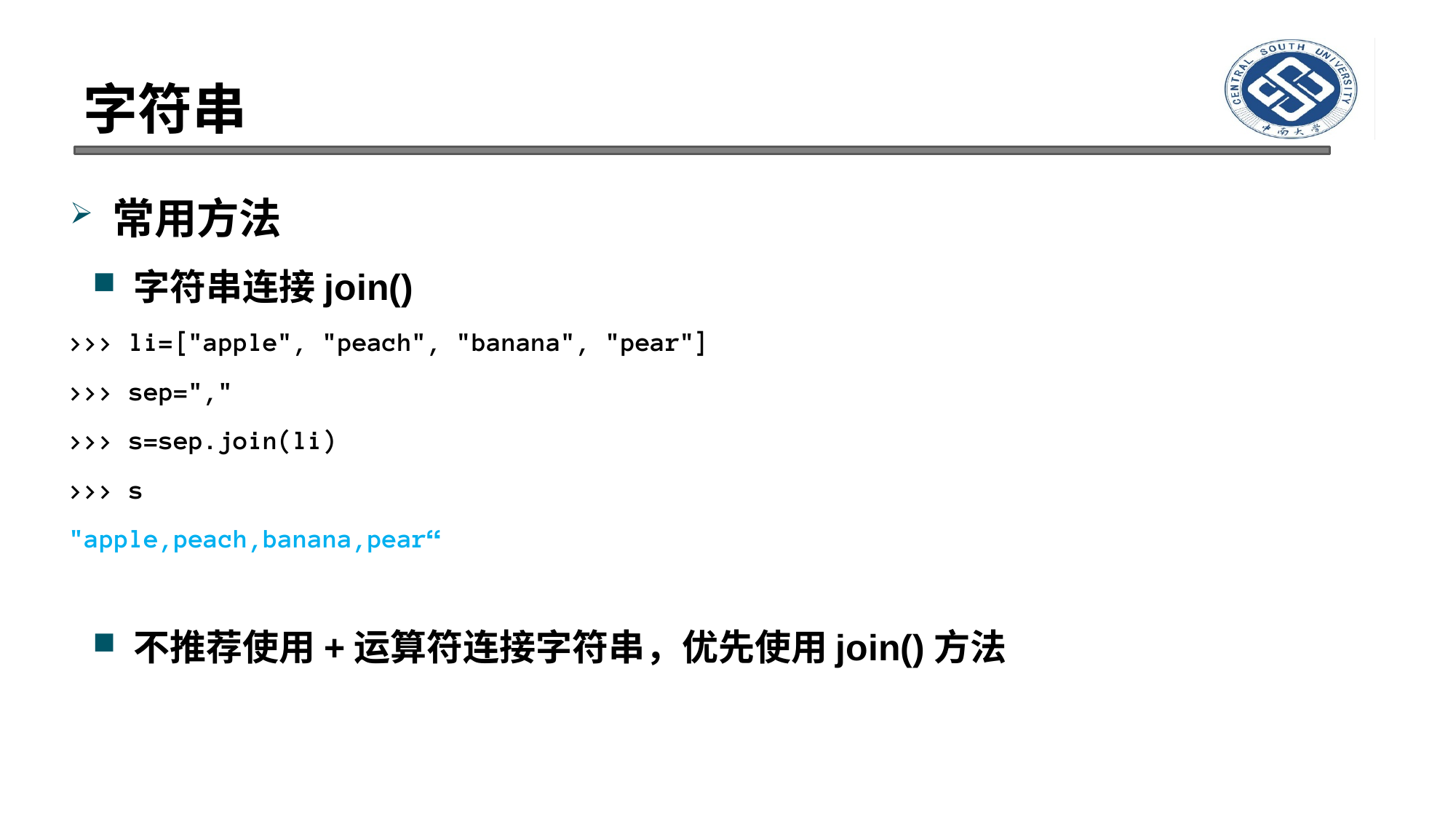

# 字符串
常用方法
字符串连接join()
>>> li=["apple", "peach", "banana", "pear"]
>>> sep=","
>>> s=sep.join(li)
>>> s
"apple,peach,banana,pear“

不推荐使用+运算符连接字符串，优先使用join()方法